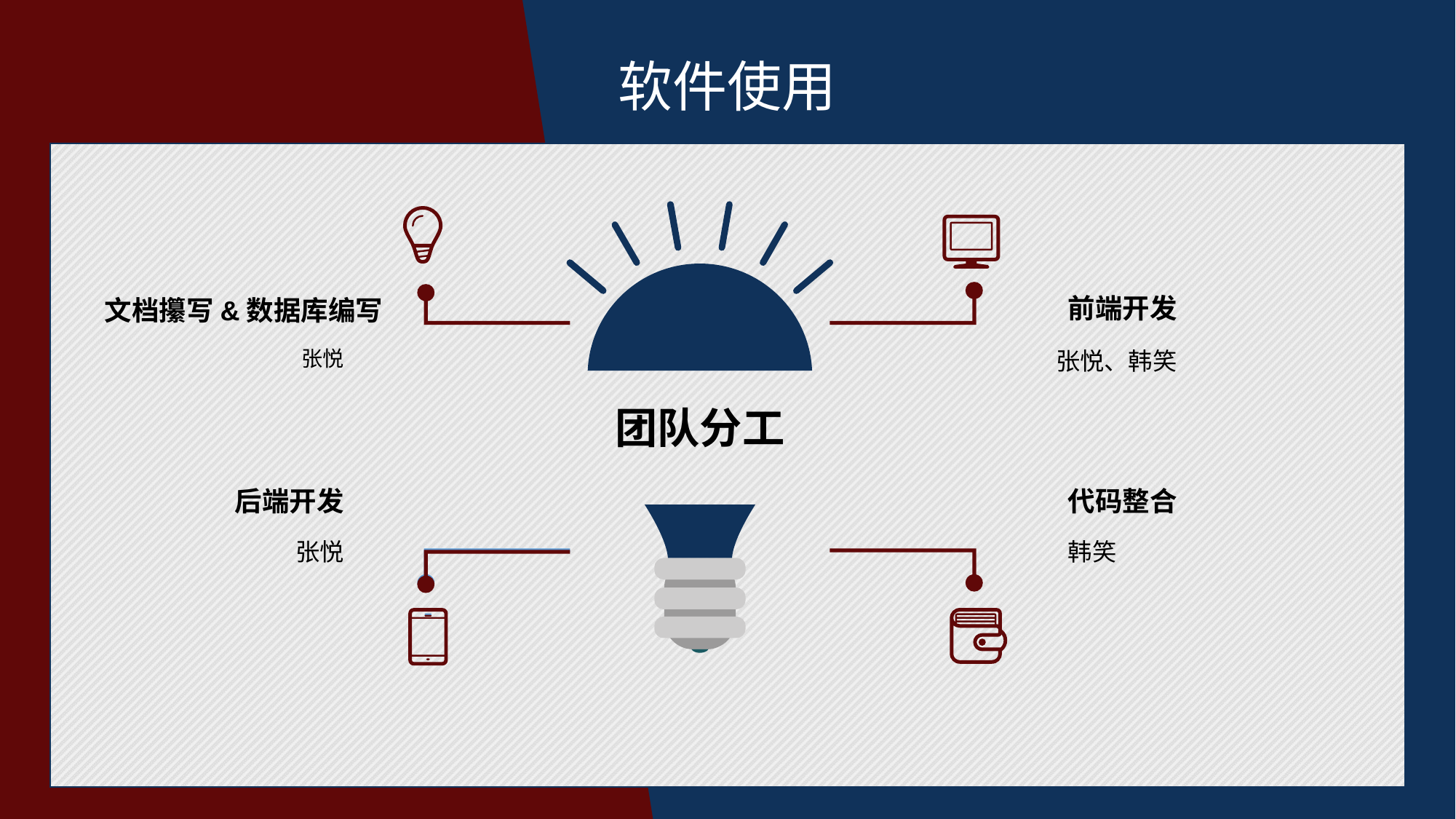

软件使用

前端开发
张悦、韩笑
文档攥写&数据库编写
张悦

团队分工
后端开发
张悦
代码整合
韩笑